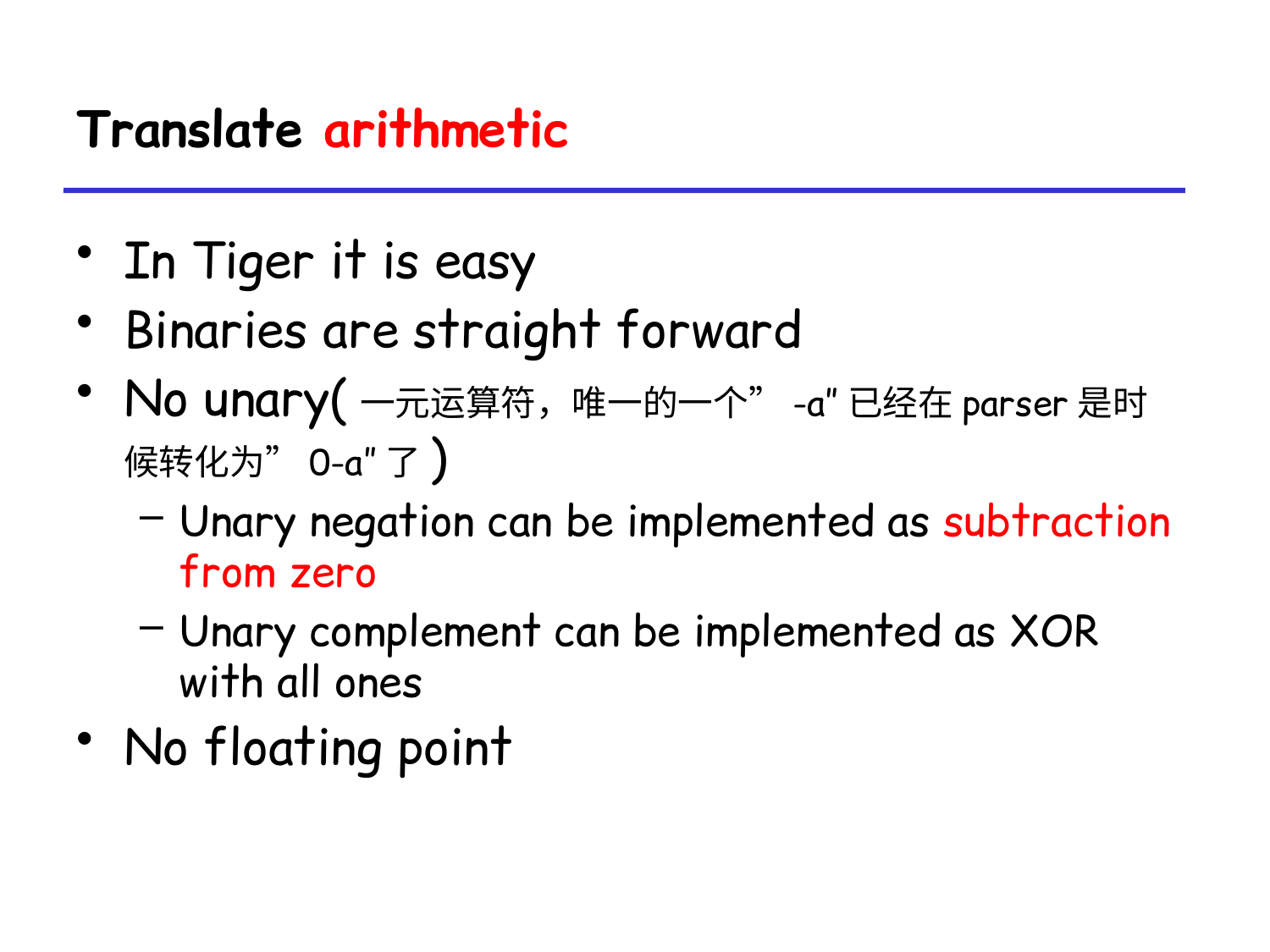

# Translate arithmetic
In Tiger it is easy
Binaries are straight forward
No unary(一元运算符，唯一的一个”-a”已经在parser是时候转化为”0-a”了)
Unary negation can be implemented as subtraction from zero
Unary complement can be implemented as XOR with all ones
No floating point

36